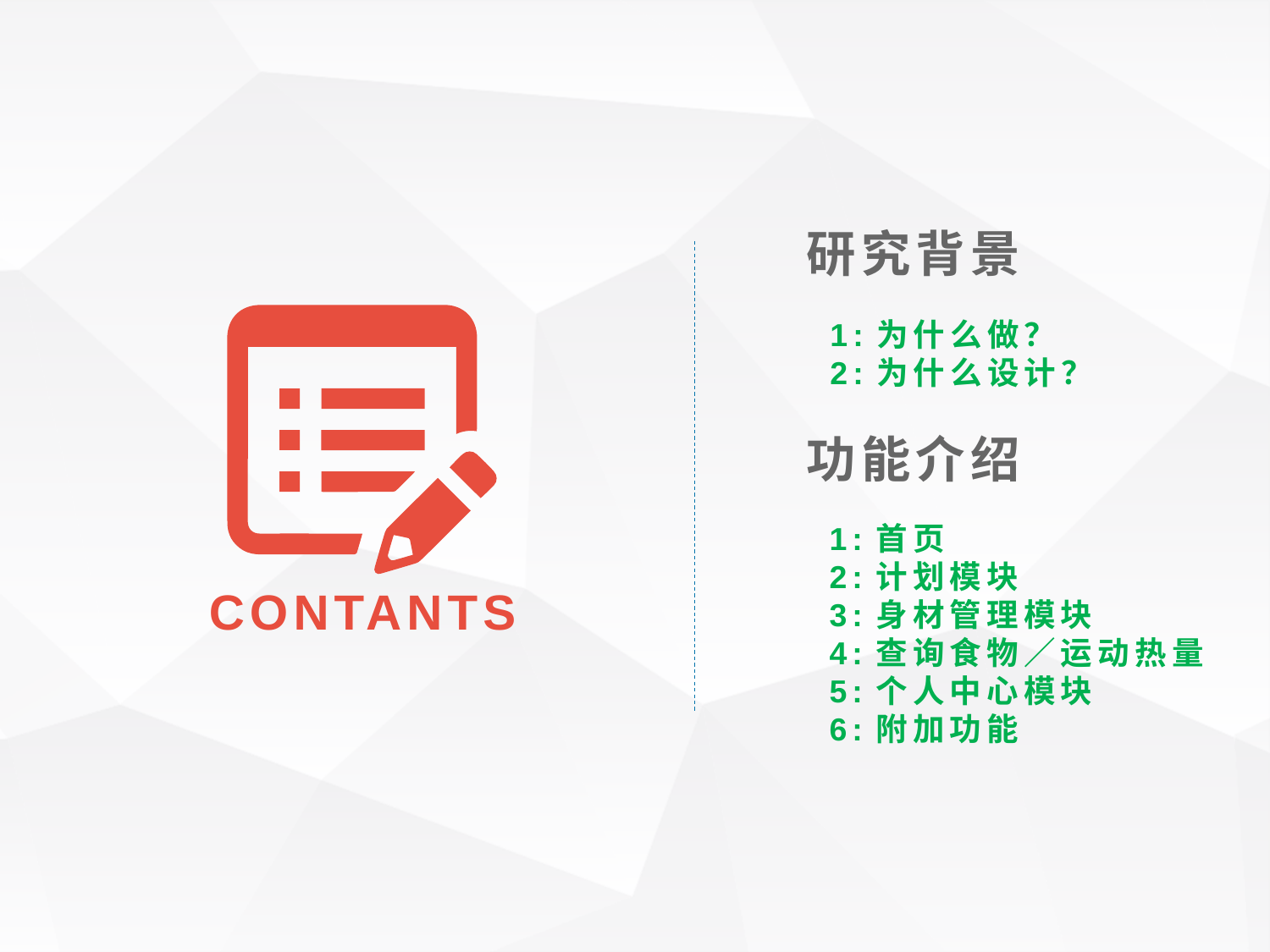

研究背景

1:为什么做？
2:为什么设计？
功能介绍
1:首页
2:计划模块
3:身材管理模块
4:查询食物／运动热量
5:个人中心模块
6:附加功能
CONTANTS